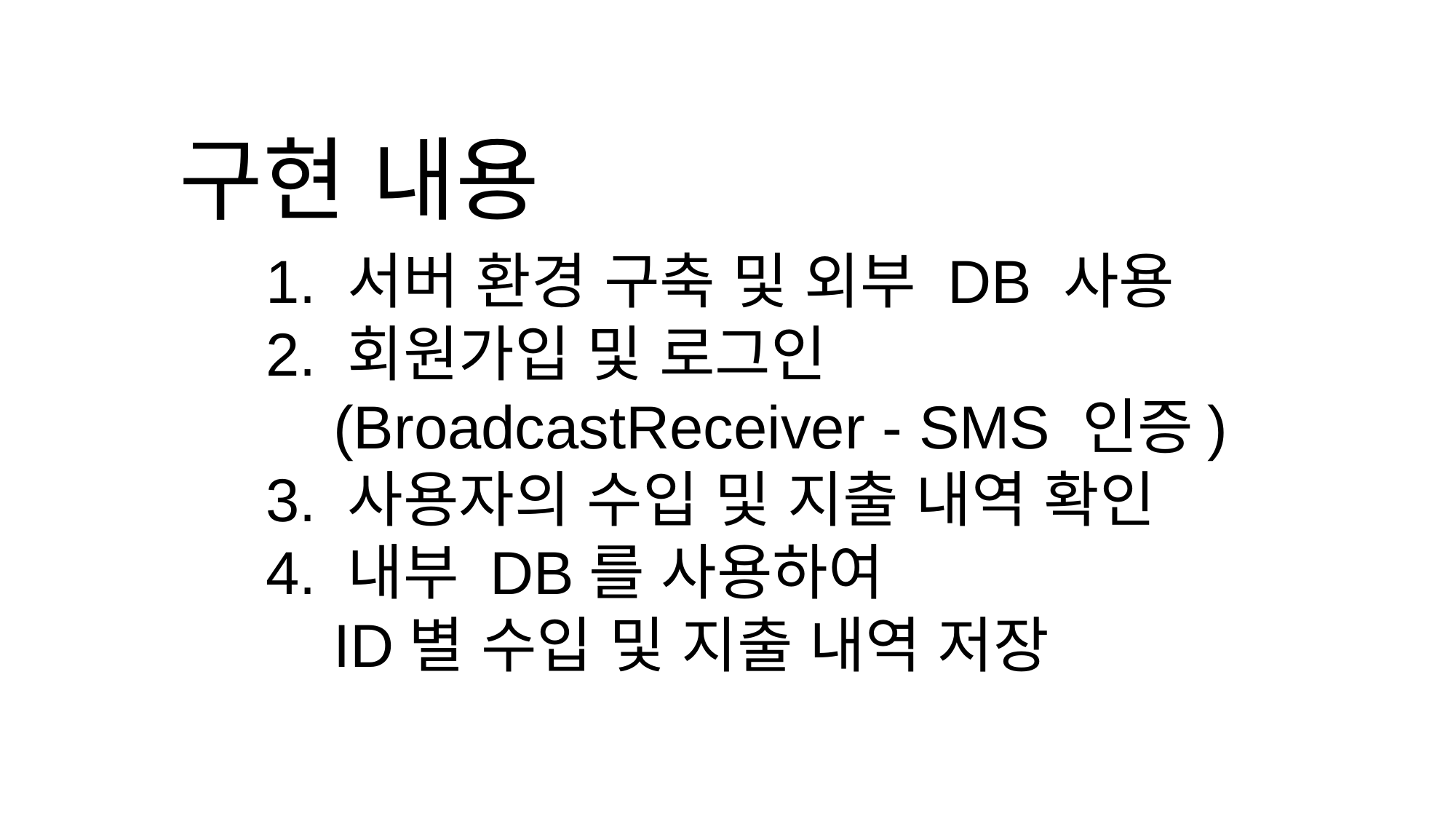

구현 내용
1. 서버 환경 구축 및 외부 DB 사용
2. 회원가입 및 로그인
    (BroadcastReceiver - SMS 인증)
3. 사용자의 수입 및 지출 내역 확인
4. 내부 DB를 사용하여
    ID별 수입 및 지출 내역 저장